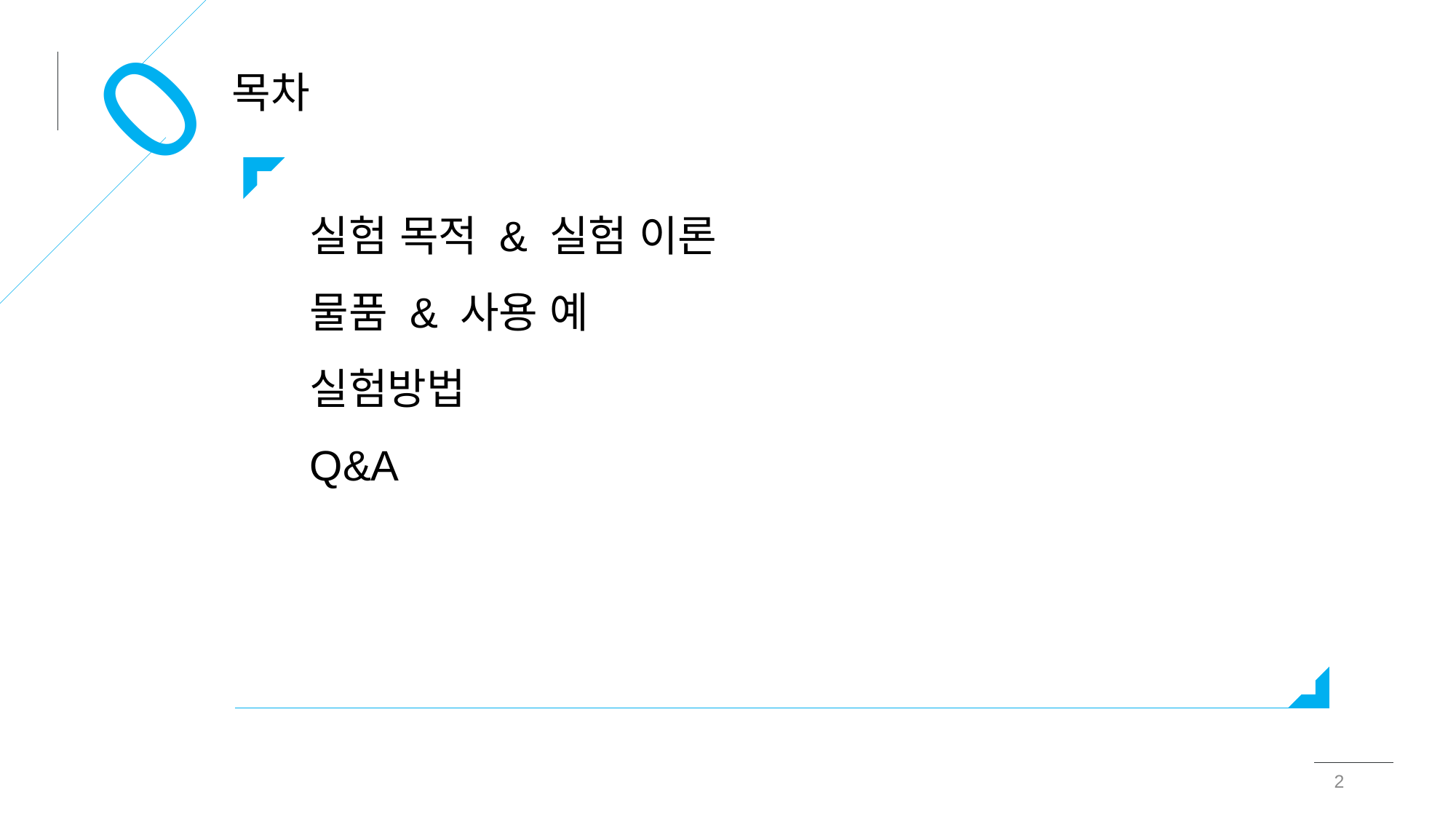

0
목차

실험 목적 & 실험 이론
물품 & 사용 예
실험방법
Q&A

2